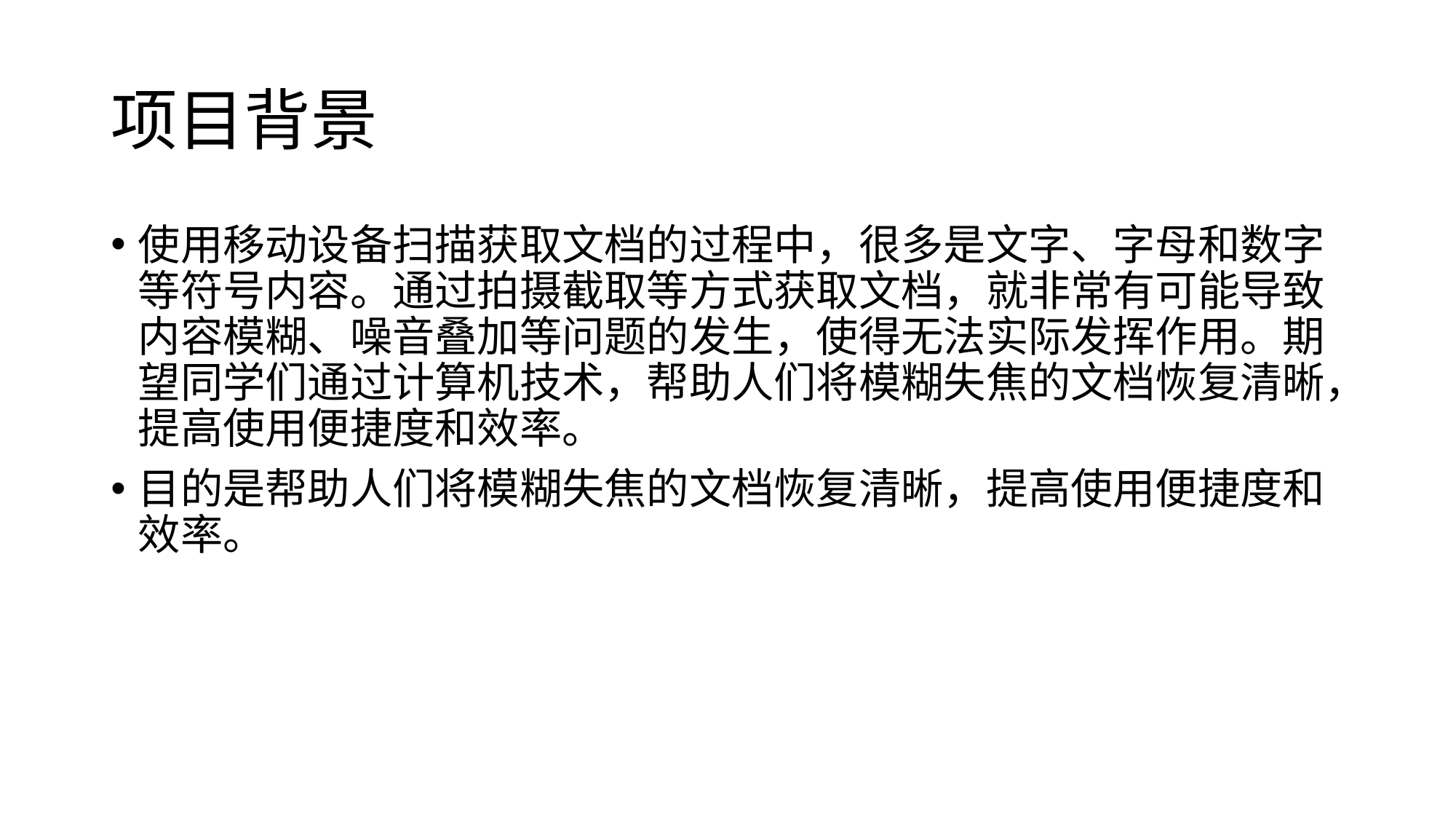

# 项目背景
使用移动设备扫描获取文档的过程中，很多是文字、字母和数字等符号内容。通过拍摄截取等方式获取文档，就非常有可能导致内容模糊、噪音叠加等问题的发生，使得无法实际发挥作用。期望同学们通过计算机技术，帮助人们将模糊失焦的文档恢复清晰，提高使用便捷度和效率。
目的是帮助人们将模糊失焦的文档恢复清晰，提高使用便捷度和效率。